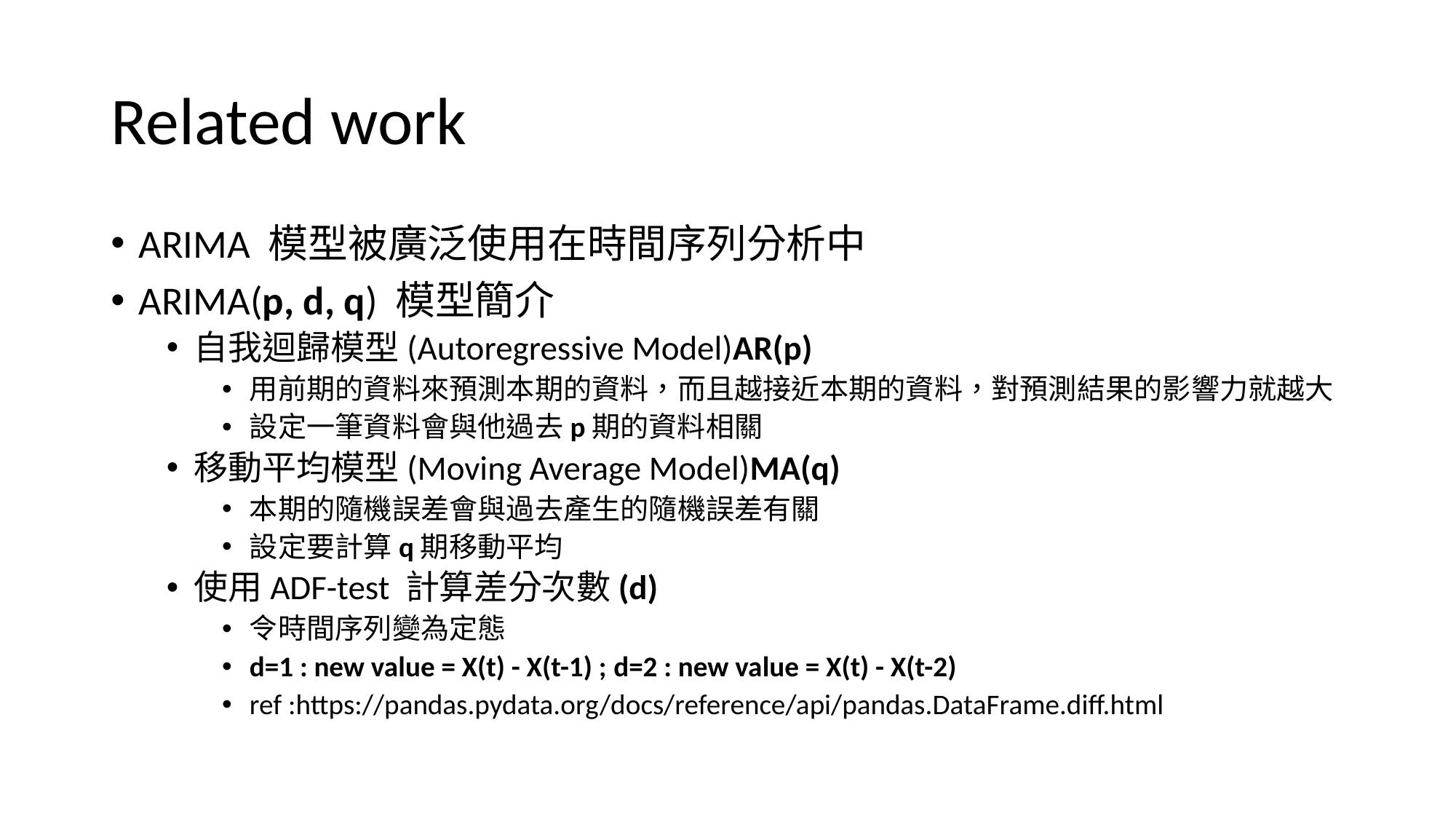

# Related work
ARIMA 模型被廣泛使用在時間序列分析中
ARIMA(p, d, q) 模型簡介
自我迴歸模型(Autoregressive Model)AR(p)
用前期的資料來預測本期的資料，而且越接近本期的資料，對預測結果的影響力就越大
設定一筆資料會與他過去p期的資料相關
移動平均模型(Moving Average Model)MA(q)
本期的隨機誤差會與過去產生的隨機誤差有關
設定要計算q期移動平均
使用ADF-test 計算差分次數(d)
令時間序列變為定態
d=1 : new value = X(t) - X(t-1) ; d=2 : new value = X(t) - X(t-2)
ref :https://pandas.pydata.org/docs/reference/api/pandas.DataFrame.diff.html